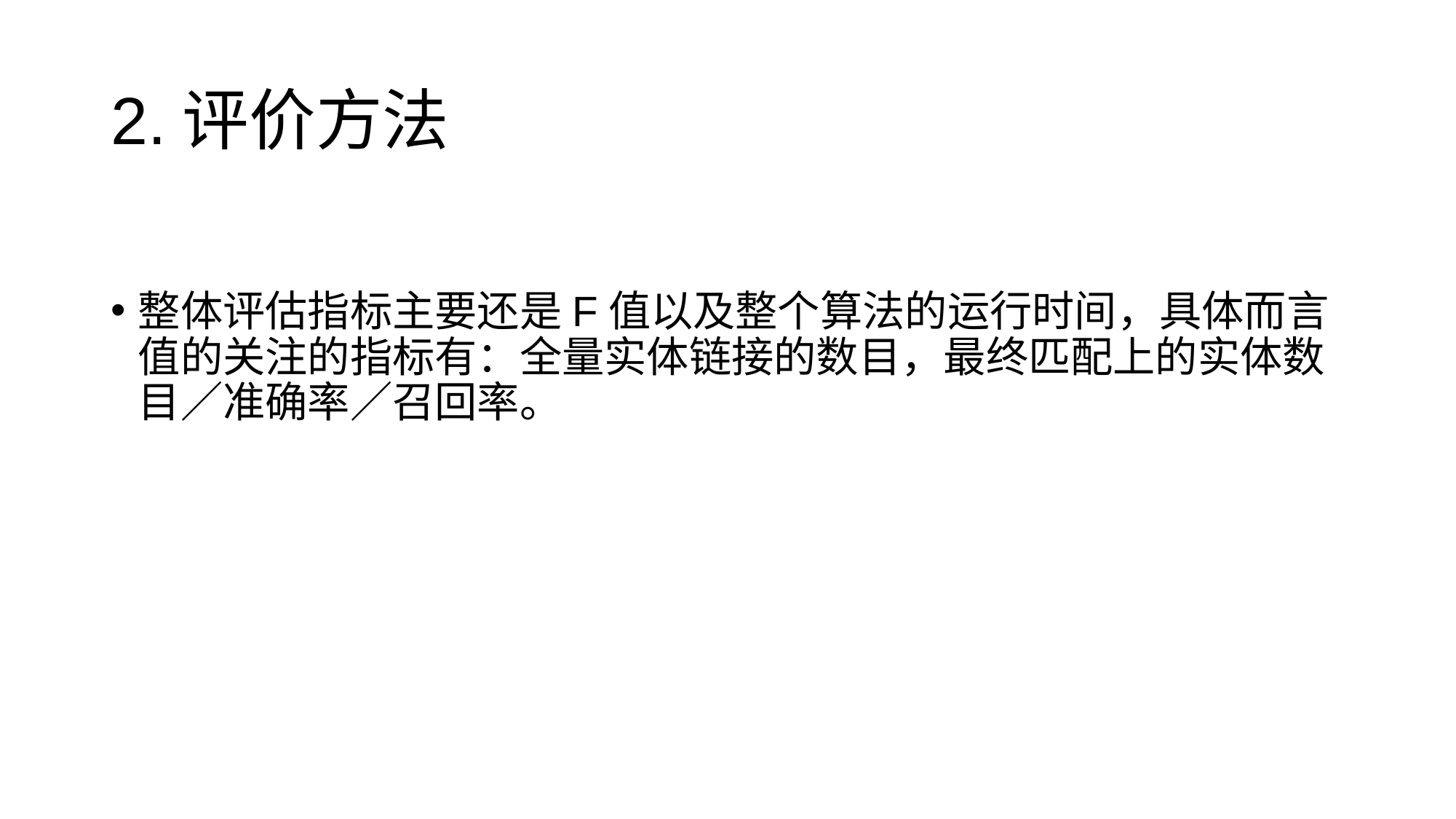

# 2.评价方法

整体评估指标主要还是F值以及整个算法的运行时间，具体而言值的关注的指标有：全量实体链接的数目，最终匹配上的实体数目／准确率／召回率。